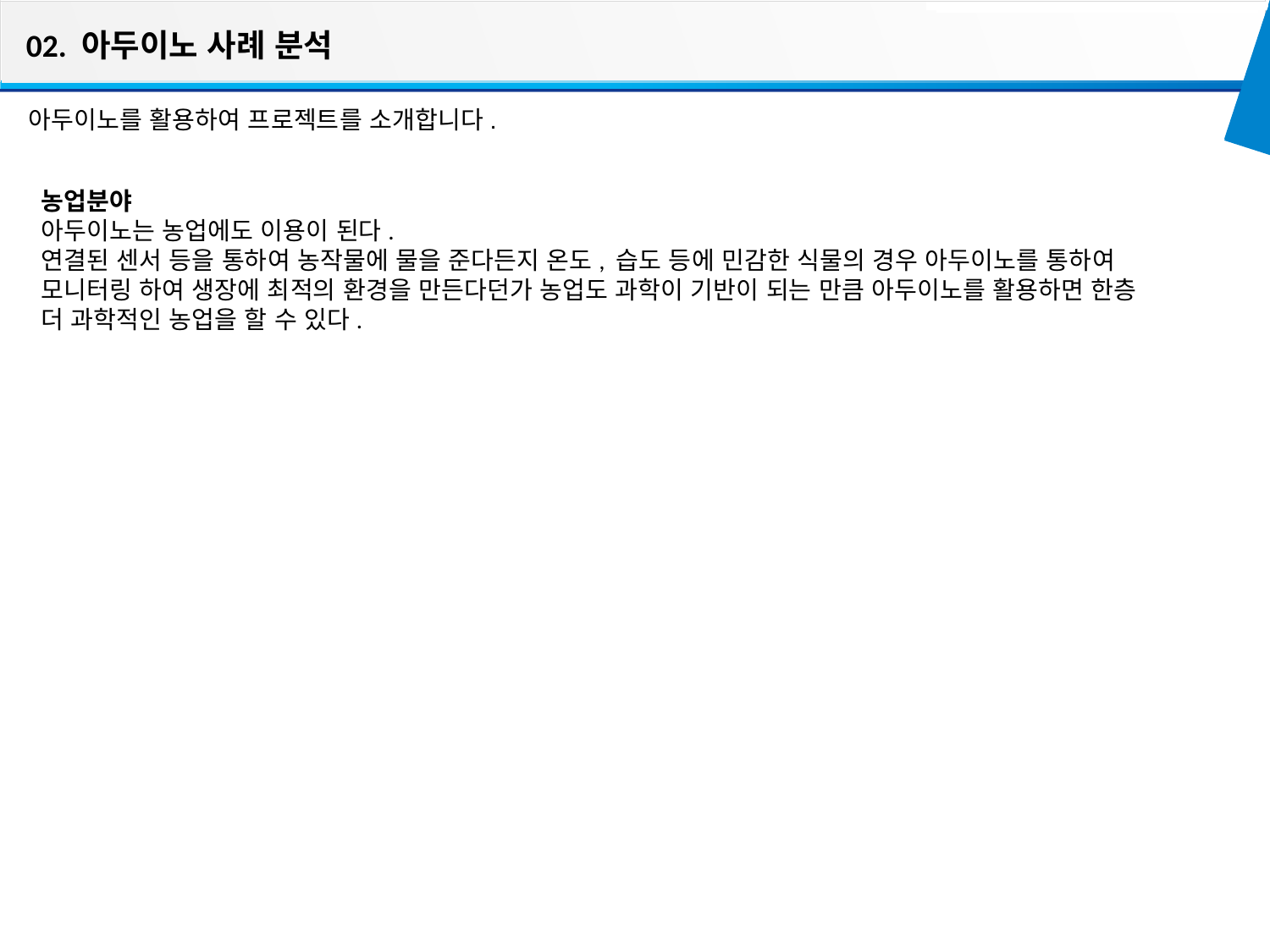

02. 아두이노 사례 분석

아두이노를 활용하여 프로젝트를 소개합니다.
농업분야
아두이노는 농업에도 이용이 된다.
연결된 센서 등을 통하여 농작물에 물을 준다든지 온도, 습도 등에 민감한 식물의 경우 아두이노를 통하여 모니터링 하여 생장에 최적의 환경을 만든다던가 농업도 과학이 기반이 되는 만큼 아두이노를 활용하면 한층 더 과학적인 농업을 할 수 있다.